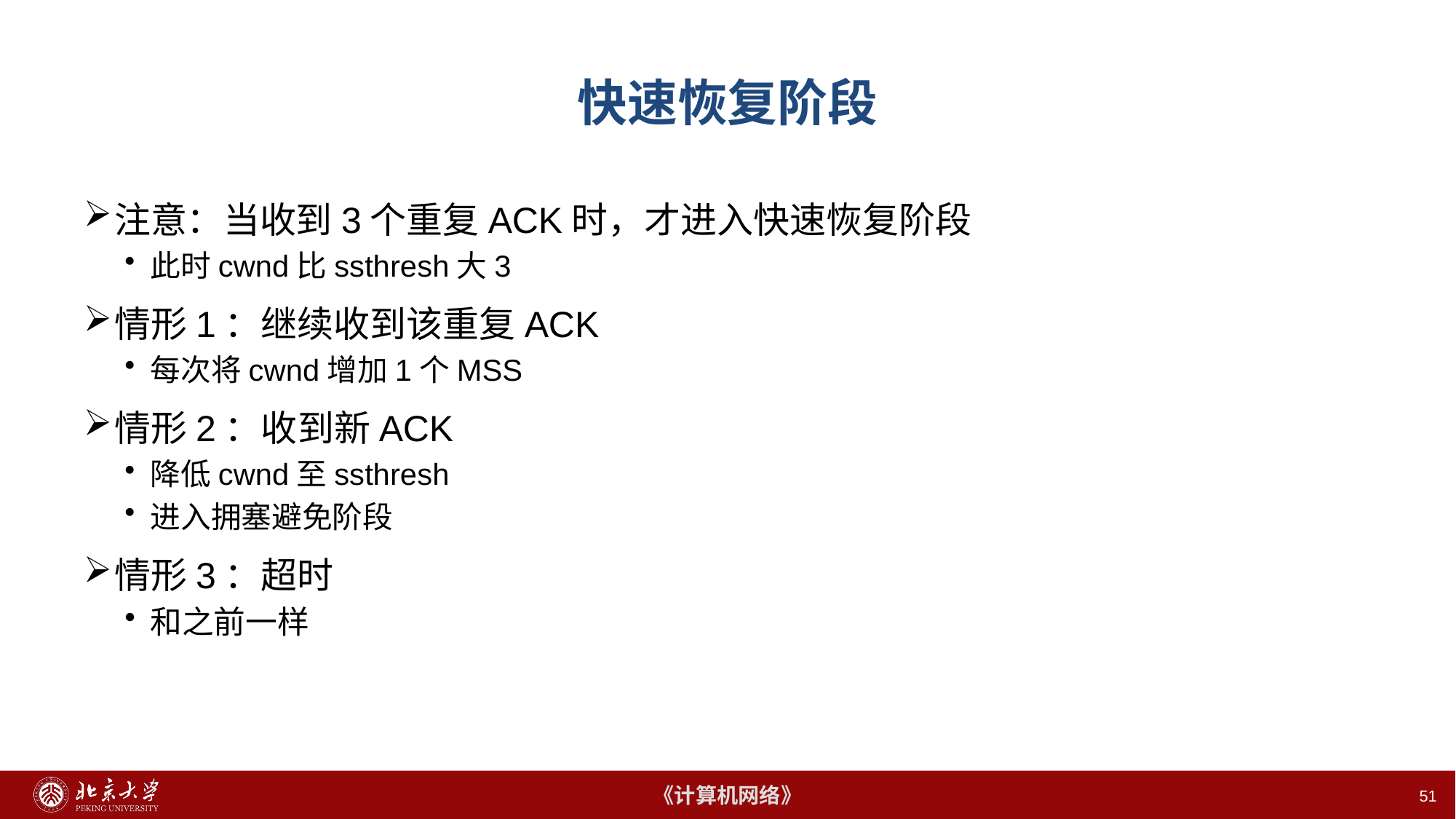

# 快速恢复阶段
注意：当收到3个重复ACK时，才进入快速恢复阶段
此时cwnd比ssthresh大3
情形1：继续收到该重复ACK
每次将cwnd增加1个MSS
情形2：收到新ACK
降低cwnd至ssthresh
进入拥塞避免阶段
情形3：超时
和之前一样
51